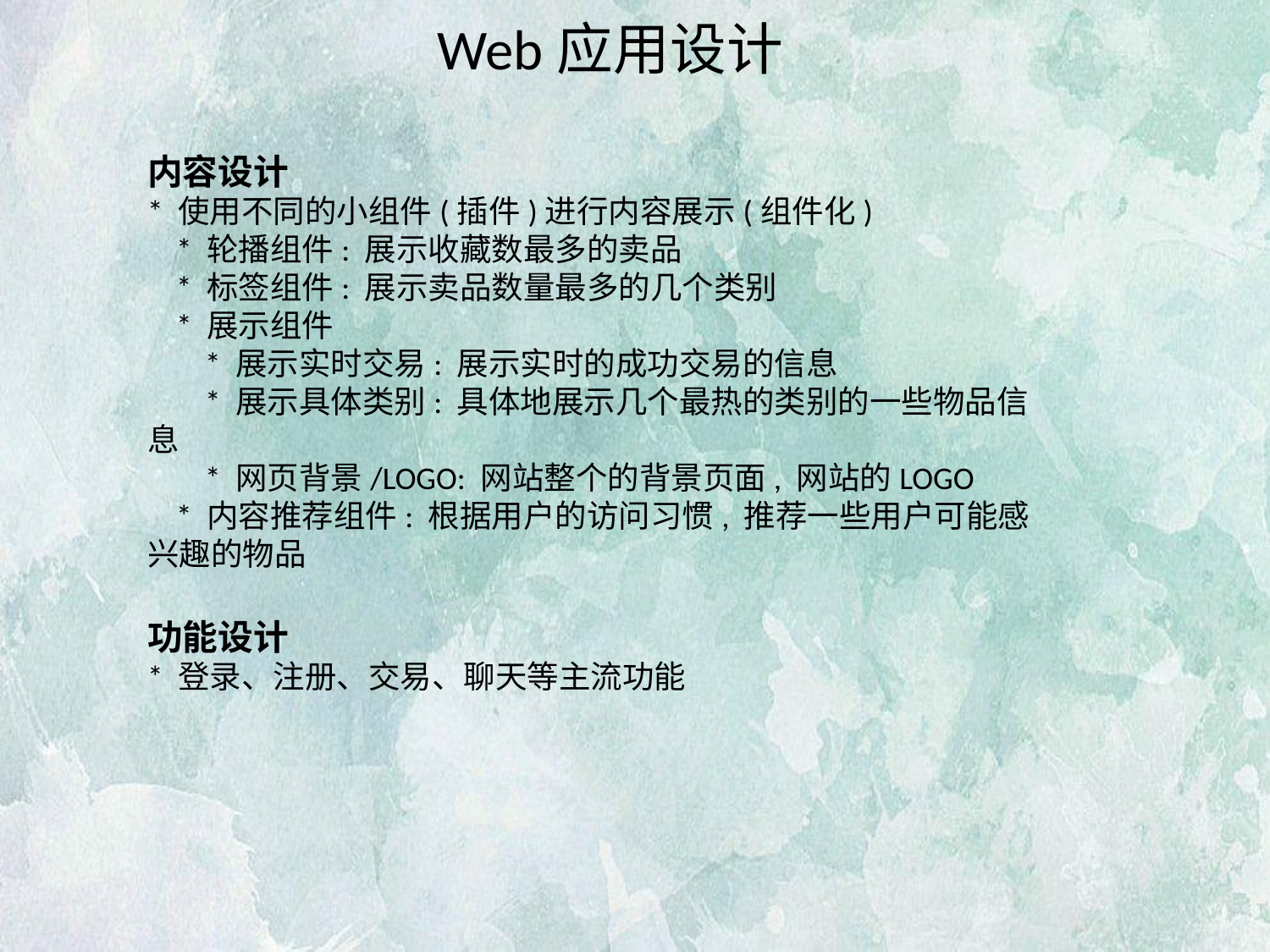

Web应用设计
内容设计
* 使用不同的小组件(插件)进行内容展示(组件化)
    * 轮播组件: 展示收藏数最多的卖品
    * 标签组件: 展示卖品数量最多的几个类别
    * 展示组件
        * 展示实时交易: 展示实时的成功交易的信息
        * 展示具体类别: 具体地展示几个最热的类别的一些物品信息
        * 网页背景/LOGO: 网站整个的背景页面, 网站的LOGO
    * 内容推荐组件: 根据用户的访问习惯, 推荐一些用户可能感兴趣的物品

功能设计
* 登录、注册、交易、聊天等主流功能